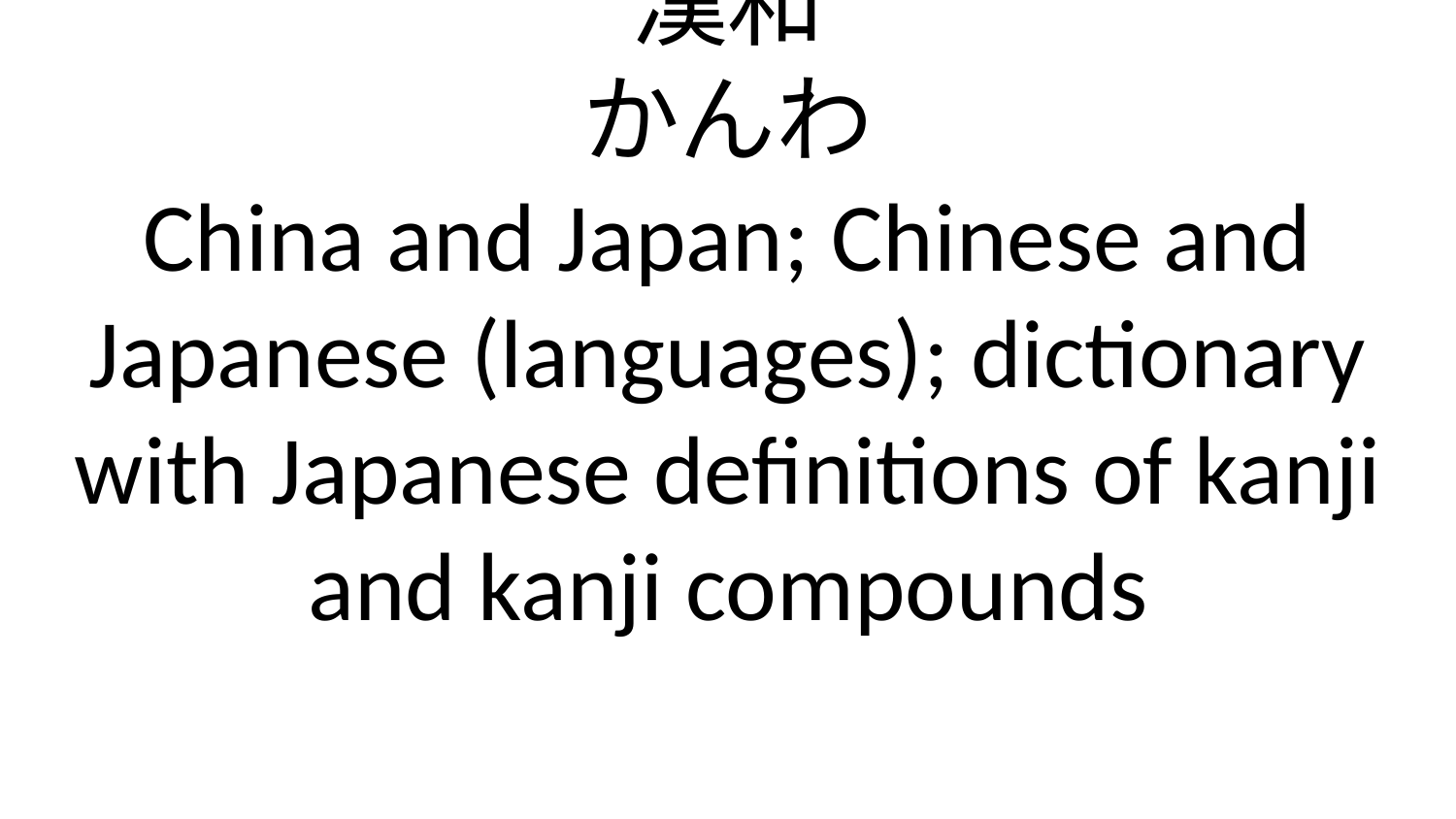

漢和
かんわ
China and Japan; Chinese and Japanese (languages); dictionary with Japanese definitions of kanji and kanji compounds